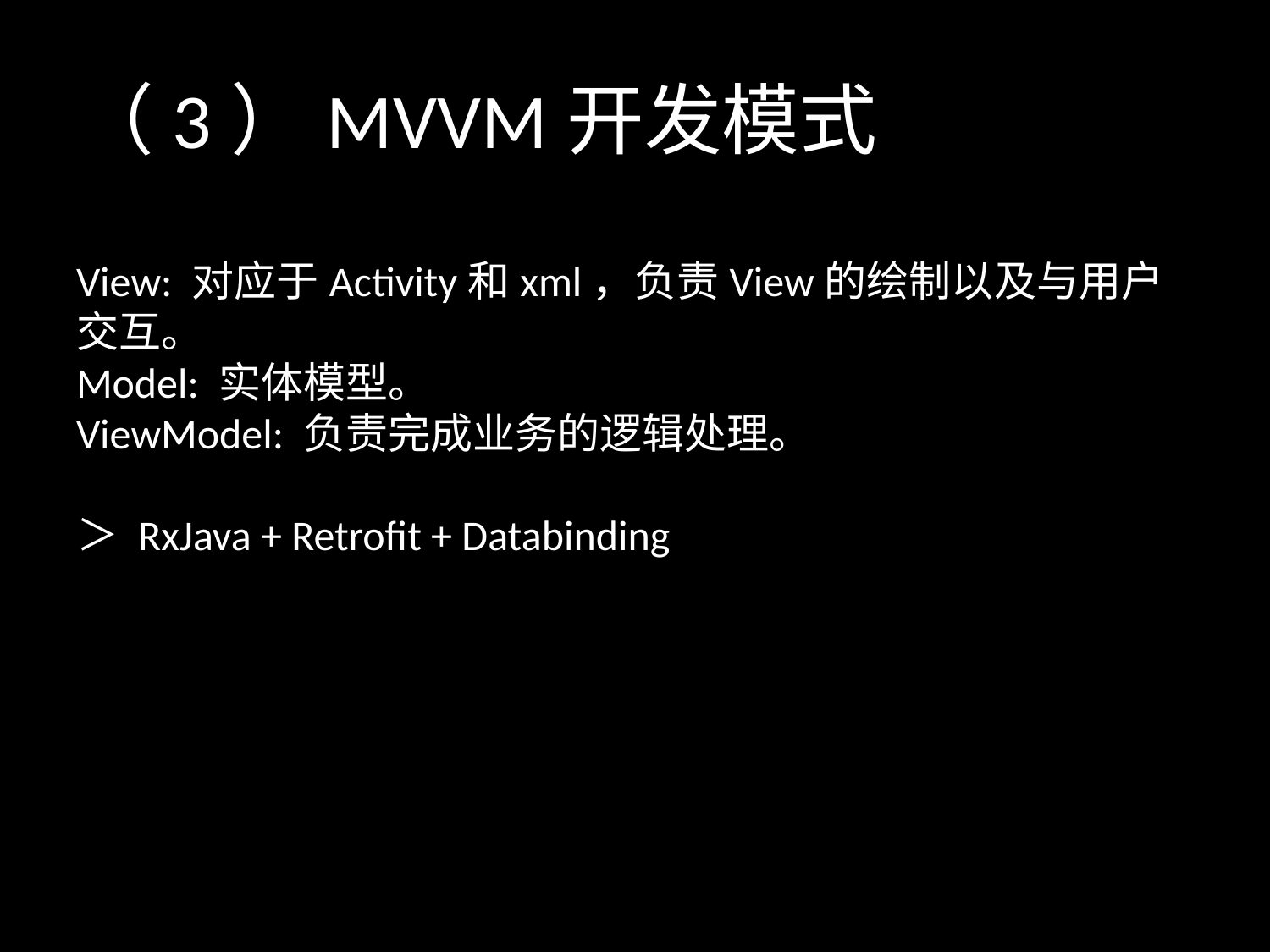

# （3）MVVM开发模式
View: 对应于Activity和xml，负责View的绘制以及与用户交互。
Model: 实体模型。
ViewModel: 负责完成业务的逻辑处理。
＞ RxJava + Retrofit + Databinding